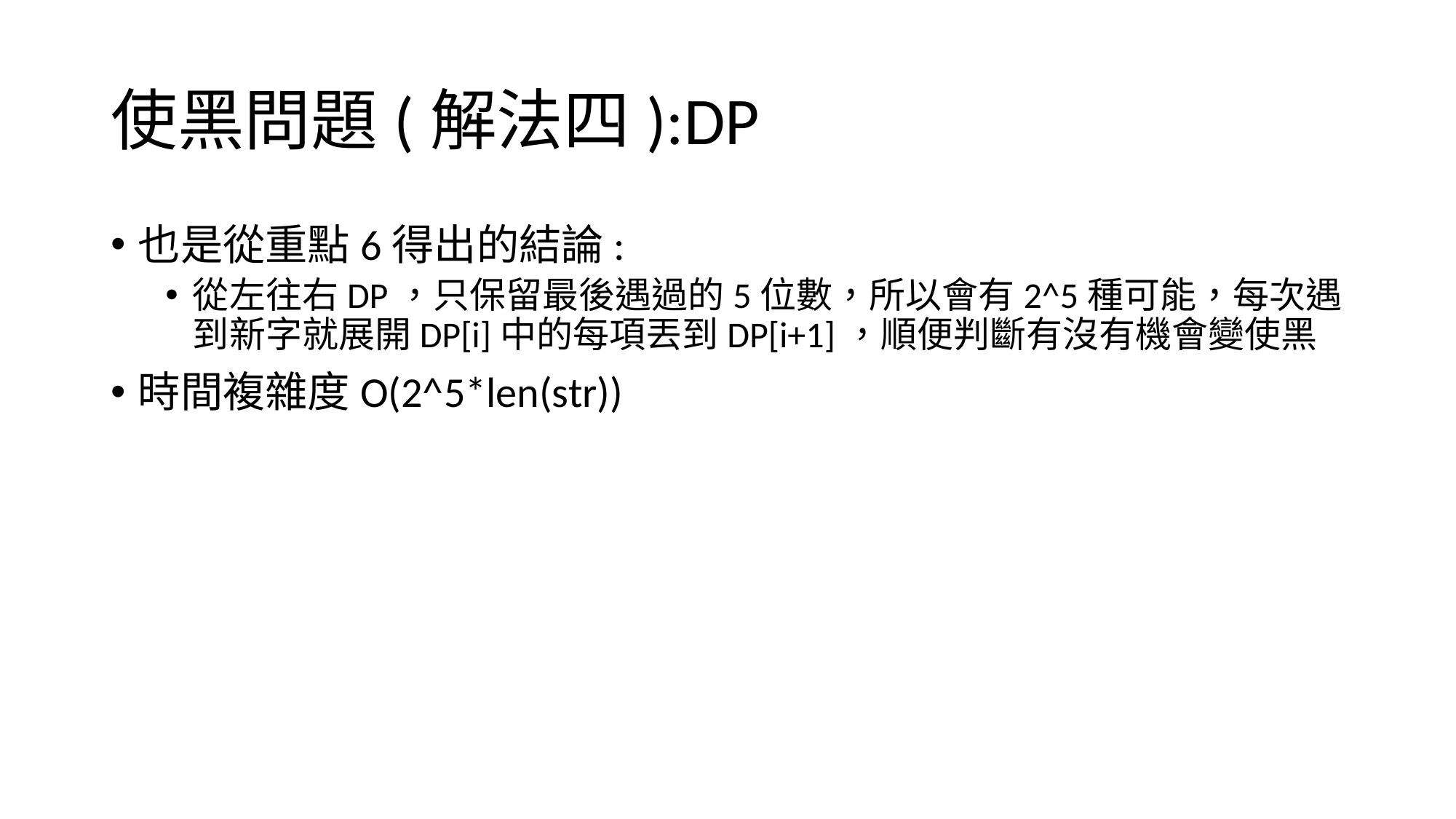

# 使黑問題(解法四):DP
也是從重點6得出的結論:
從左往右DP，只保留最後遇過的5位數，所以會有2^5種可能，每次遇到新字就展開DP[i]中的每項丟到DP[i+1]，順便判斷有沒有機會變使黑
時間複雜度O(2^5*len(str))